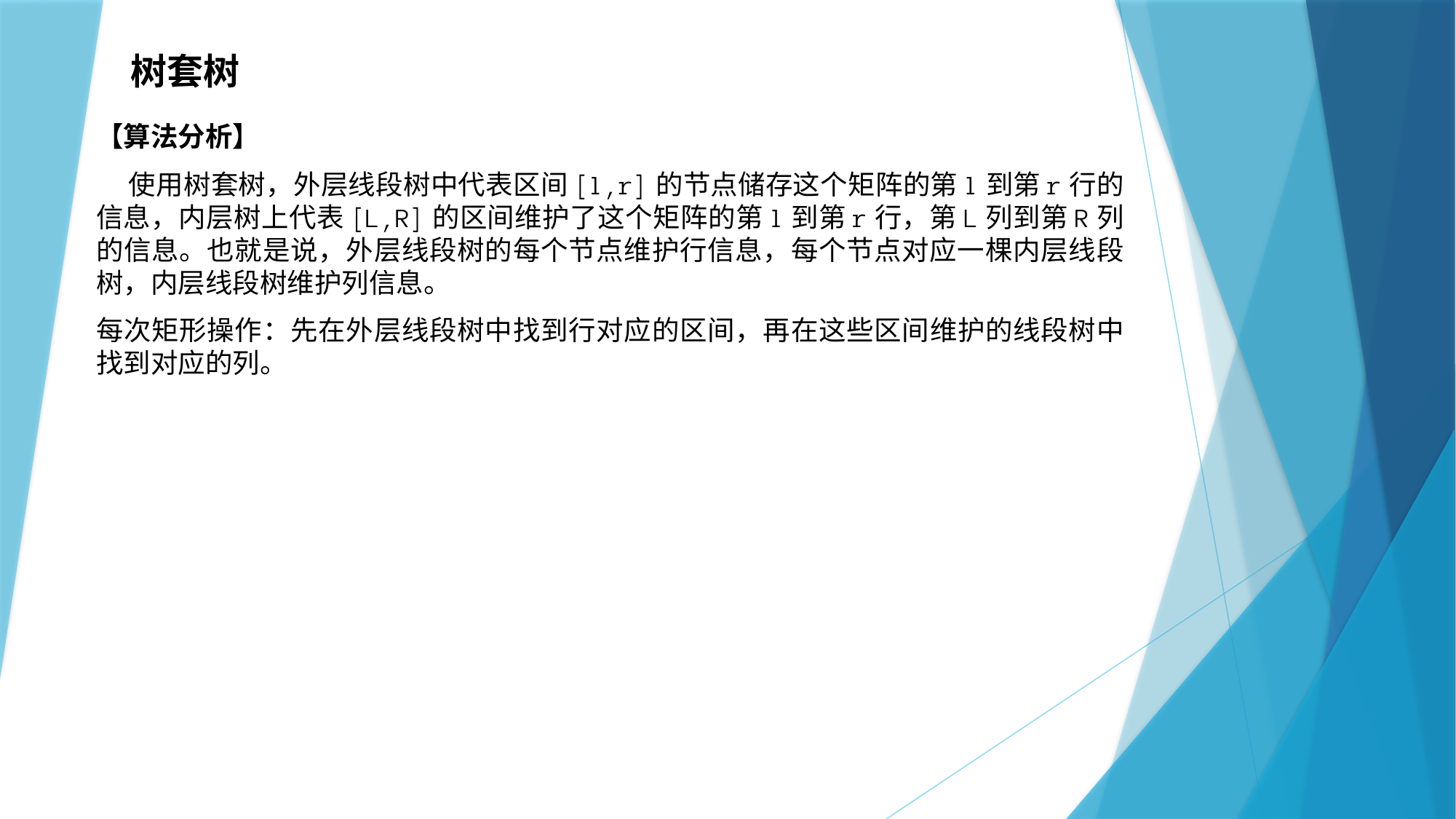

# 树套树
【算法分析】
    使用树套树，外层线段树中代表区间[l,r]的节点储存这个矩阵的第l到第r行的信息，内层树上代表[L,R]的区间维护了这个矩阵的第l到第r行，第L列到第R列的信息。也就是说，外层线段树的每个节点维护行信息，每个节点对应一棵内层线段树，内层线段树维护列信息。
每次矩形操作：先在外层线段树中找到行对应的区间，再在这些区间维护的线段树中找到对应的列。